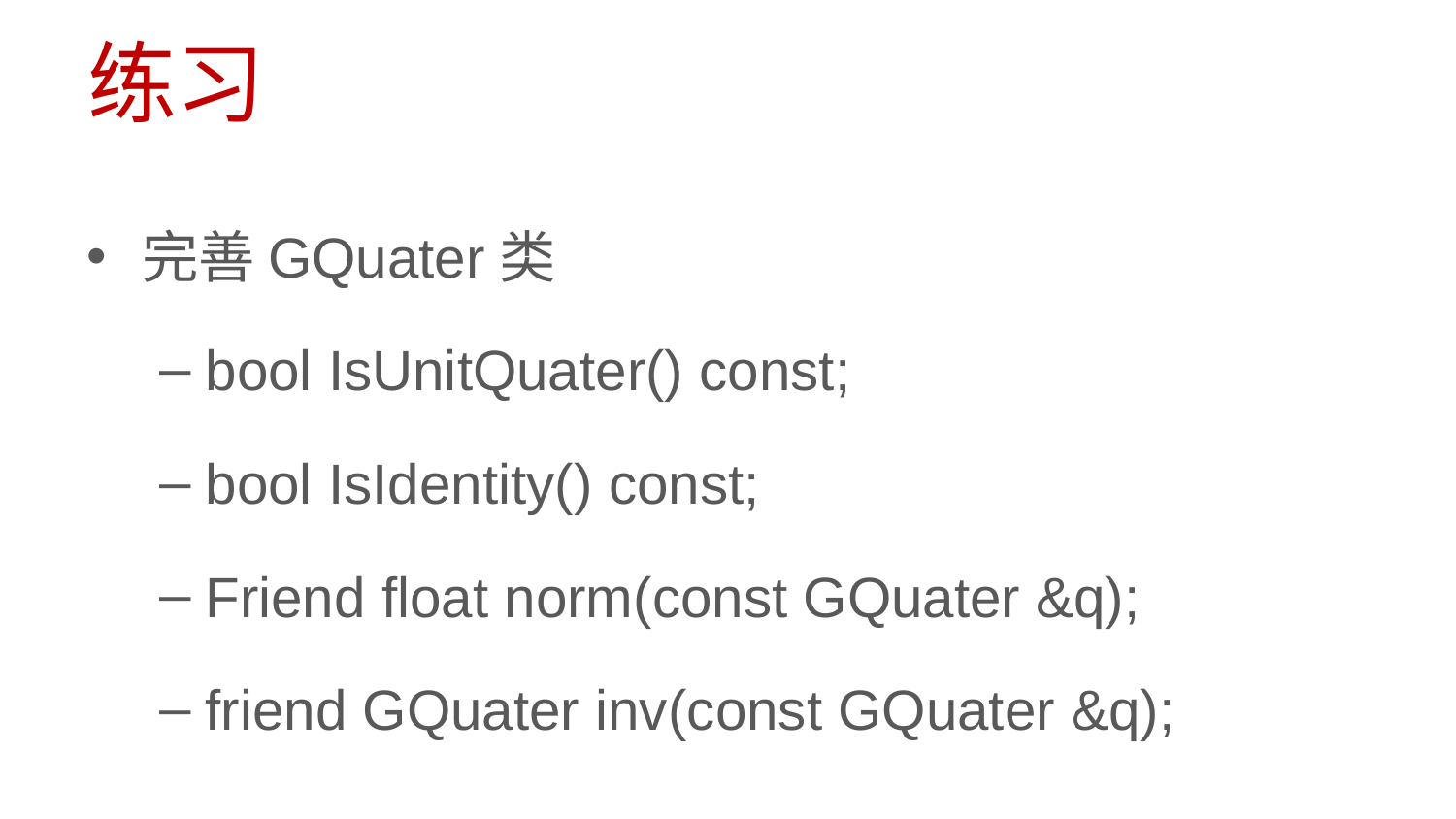

# 练习
完善GQuater类
bool IsUnitQuater() const;
bool IsIdentity() const;
Friend float norm(const GQuater &q);
friend GQuater inv(const GQuater &q);